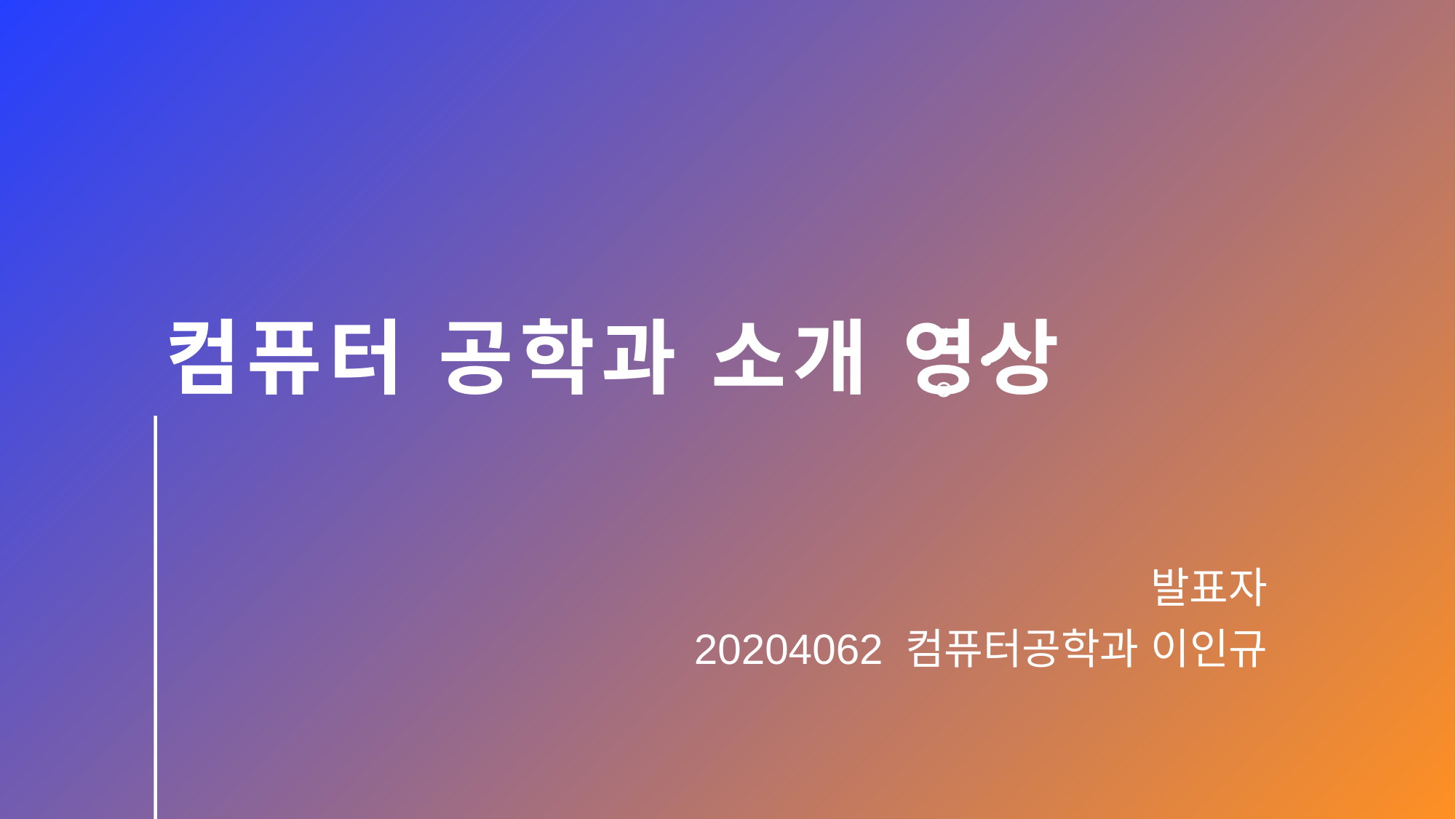

# 컴퓨터 공학과 소개 영상
발표자
20204062 컴퓨터공학과 이인규